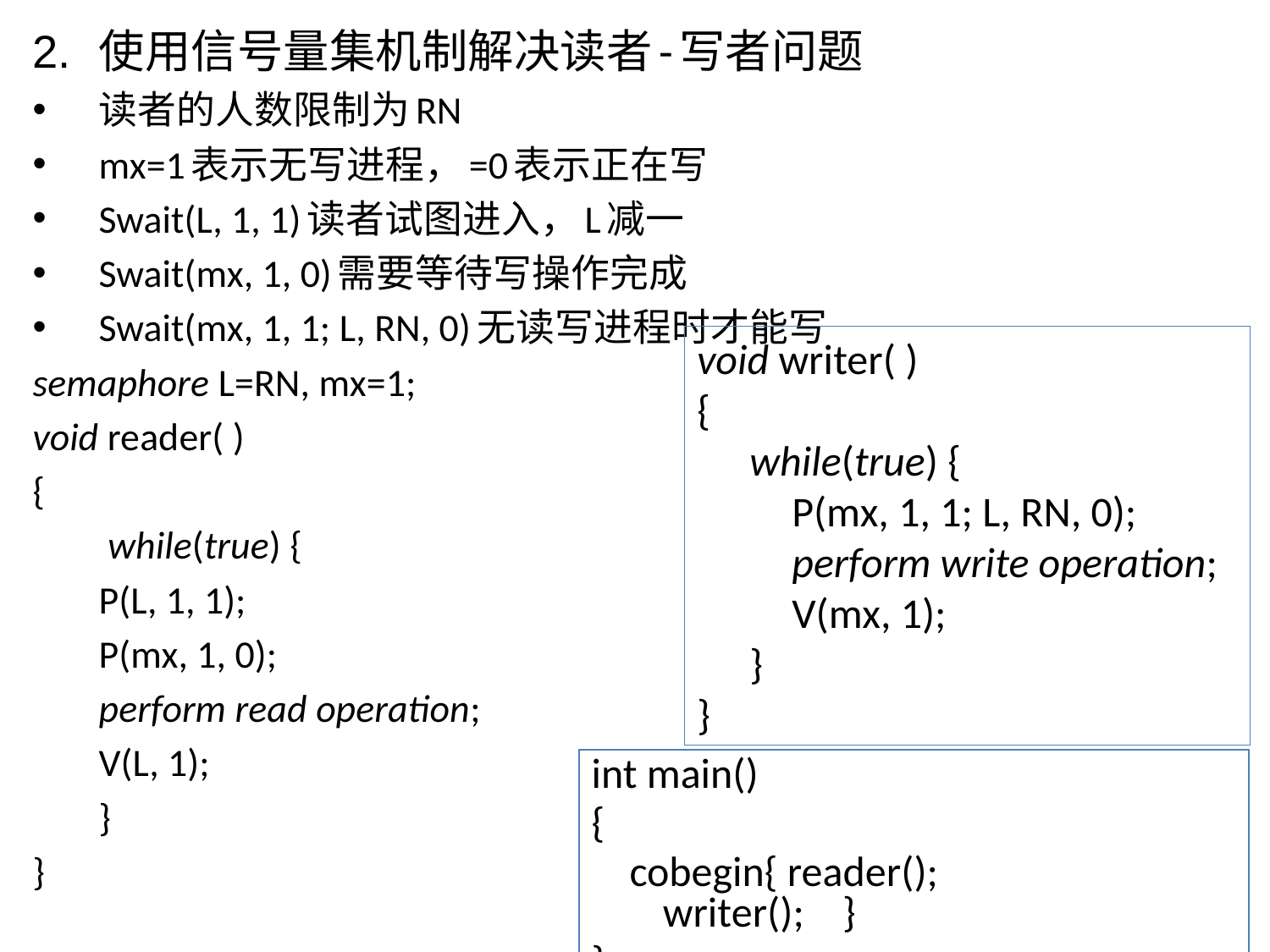

使用信号量集机制解决读者-写者问题
读者的人数限制为RN
mx=1表示无写进程，=0表示正在写
Swait(L, 1, 1)读者试图进入，L减一
Swait(mx, 1, 0)需要等待写操作完成
Swait(mx, 1, 1; L, RN, 0)无读写进程时才能写
semaphore L=RN, mx=1;
void reader( )
{
	 while(true) {
		P(L, 1, 1);
		P(mx, 1, 0);
		perform read operation;
		V(L, 1);
	}
}

void writer( )
{
　while(true) {
　　P(mx, 1, 1; L, RN, 0);
　　perform write operation;
　　V(mx, 1);
　}
}
int main()
{
    cobegin{ reader();	writer();    }
}